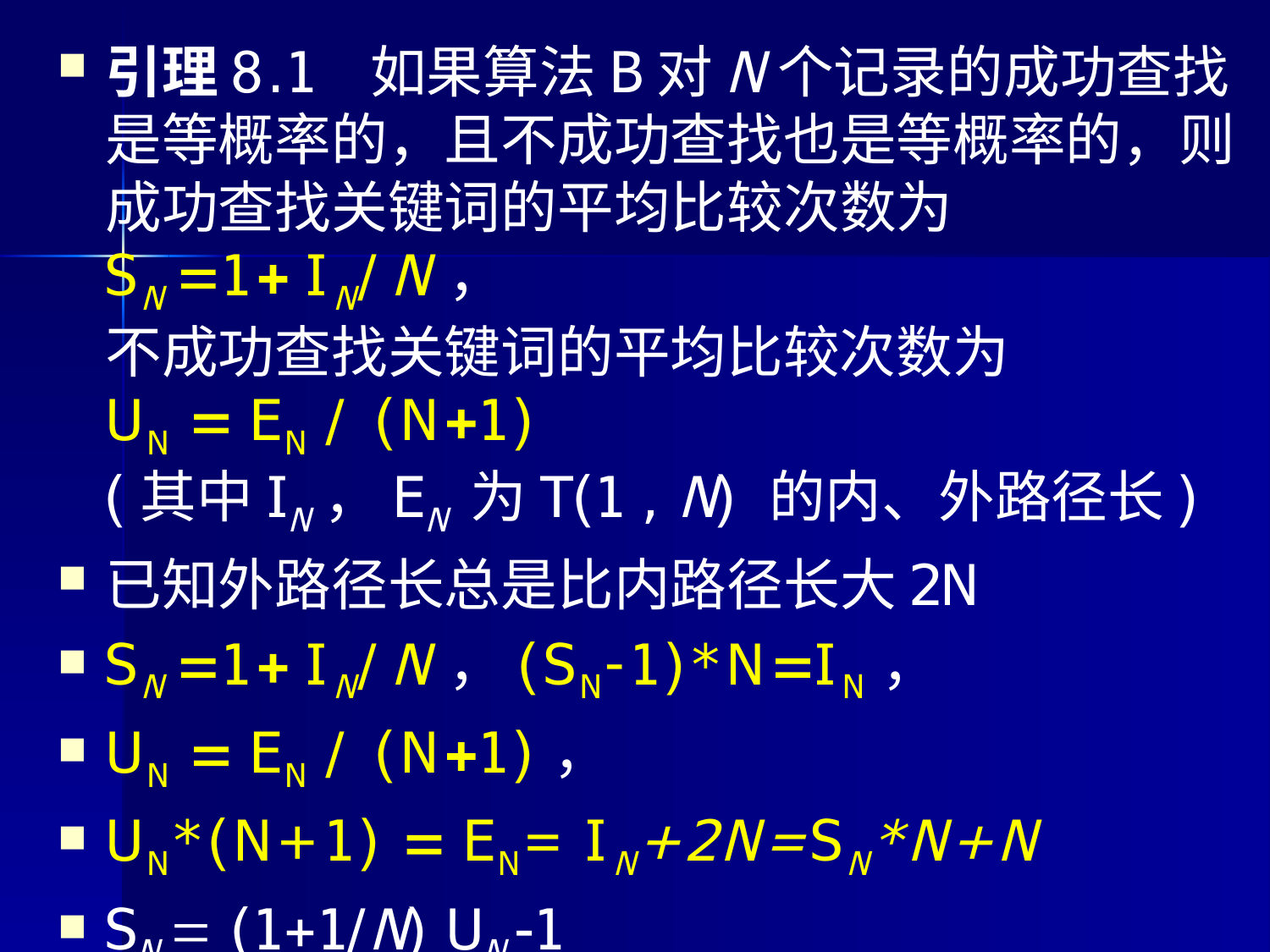

引理8.1  如果算法B对N个记录的成功查找是等概率的，且不成功查找也是等概率的，则成功查找关键词的平均比较次数为
SN =1+ IN/N，
不成功查找关键词的平均比较次数为
UN = EN / (N+1)
(其中IN，EN 为T(1 , N) 的内、外路径长)
已知外路径长总是比内路径长大2N
SN =1+ IN/N，(SN-1)*N=IN，
UN = EN / (N+1)，
UN*(N+1) = EN= IN+2N=SN*N+N
SN = (1+1/N) UN −1